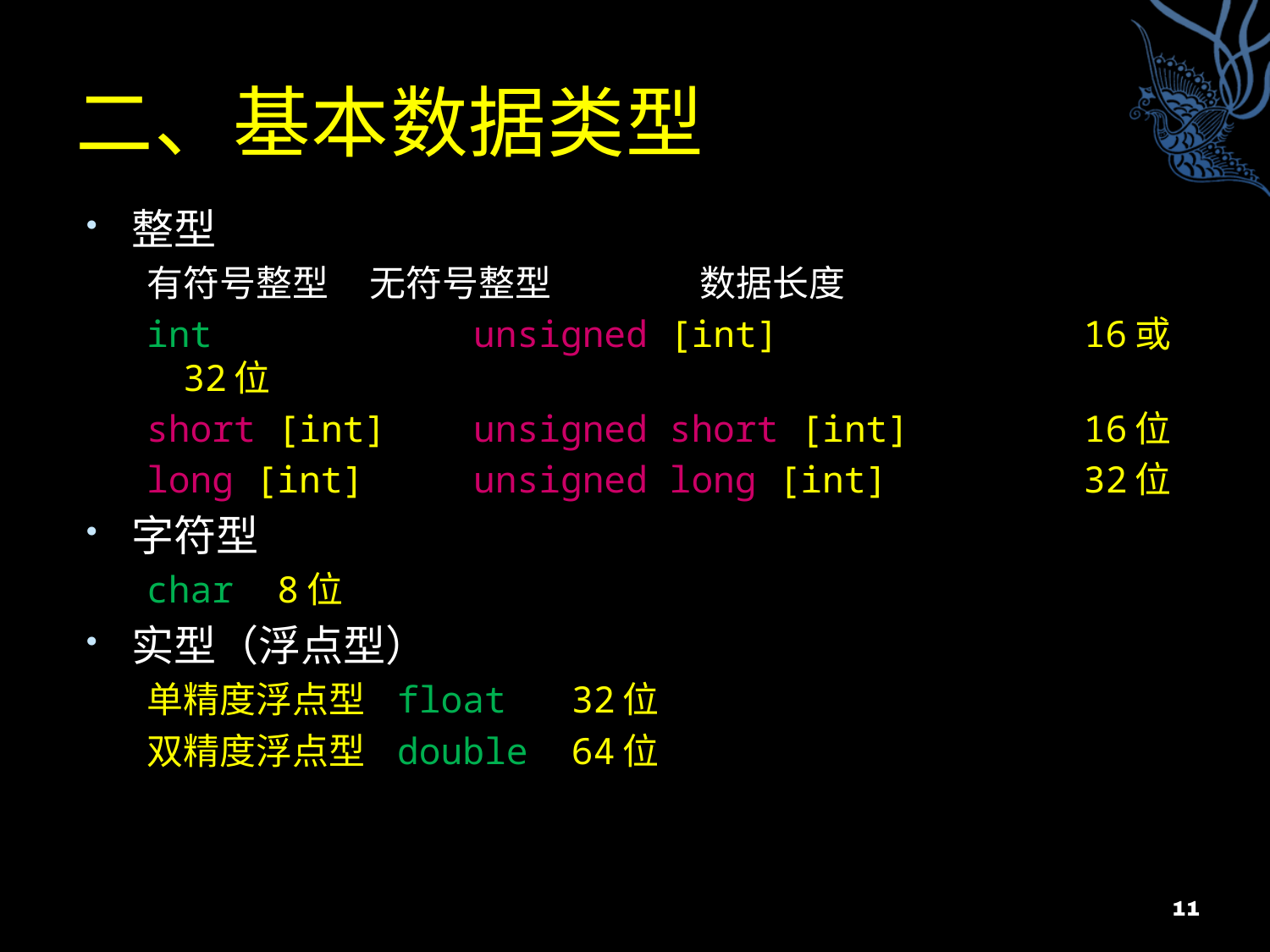

# 二、基本数据类型
整型
有符号整型     无符号整型                  数据长度
int            unsigned [int]              16或32位
short [int]    unsigned short [int]        16位
long [int]     unsigned long [int]         32位
字符型
char  8位
实型（浮点型）
单精度浮点型   float   32位
双精度浮点型   double  64位
11